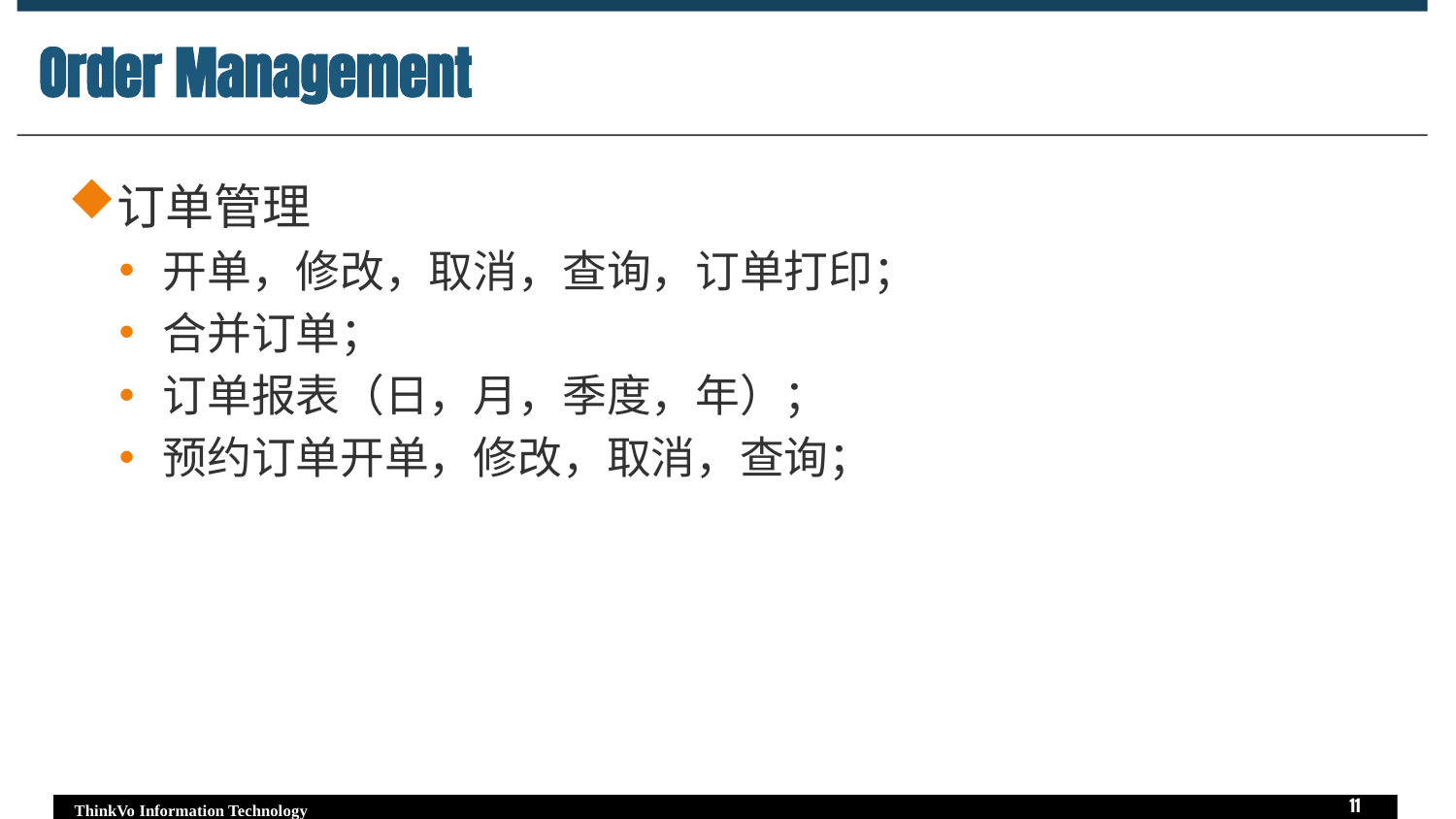

# Order Management
订单管理
开单，修改，取消，查询，订单打印；
合并订单；
订单报表（日，月，季度，年）；
预约订单开单，修改，取消，查询；
11
ThinkVo Information Technology